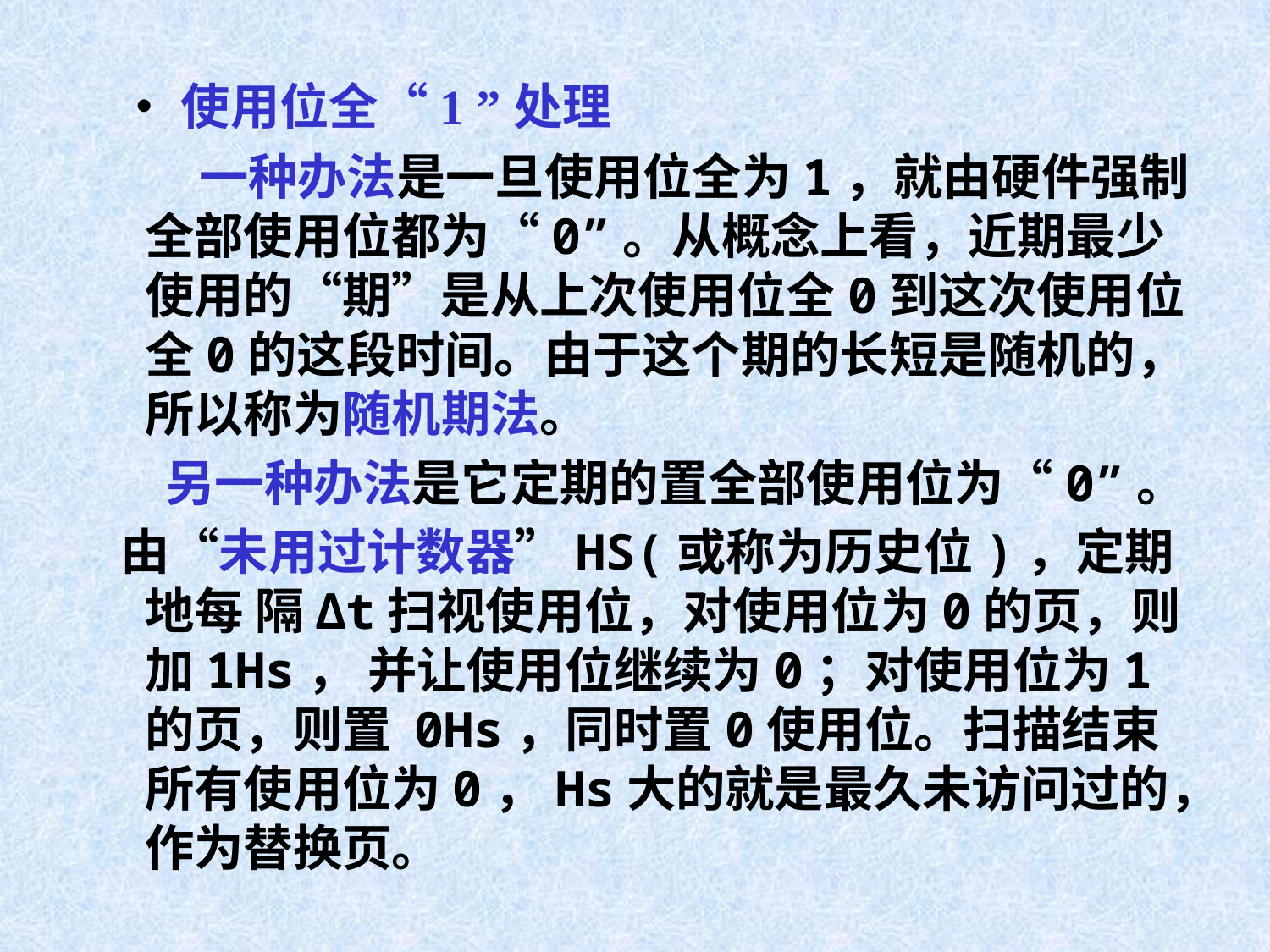

•使用位全“1 ”处理
        一种办法是一旦使用位全为1，就由硬件强制全部使用位都为“0”。从概念上看，近期最少使用的“期”是从上次使用位全0到这次使用位全0的这段时间。由于这个期的长短是随机的，所以称为随机期法。
     另一种办法是它定期的置全部使用位为“0”。
 由“未用过计数器”HS(或称为历史位)，定期地每 隔Δt扫视使用位，对使用位为0的页，则加1Hs， 并让使用位继续为0；对使用位为1的页，则置 0Hs，同时置0使用位。扫描结束所有使用位为0，Hs大的就是最久未访问过的，作为替换页。